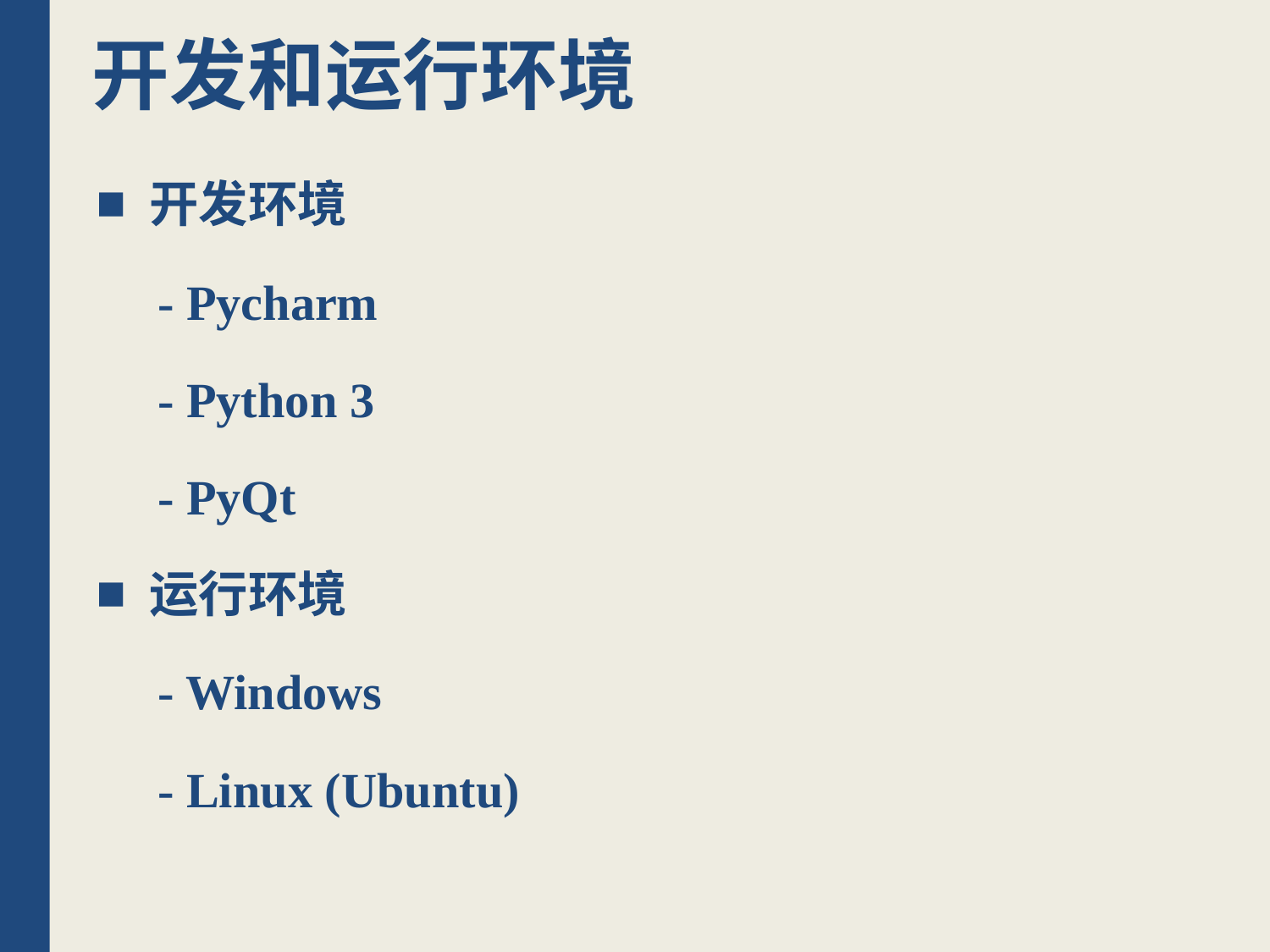

# 开发和运行环境
开发环境
     - Pycharm
     - Python 3
     - PyQt
运行环境
     - Windows
     - Linux (Ubuntu)